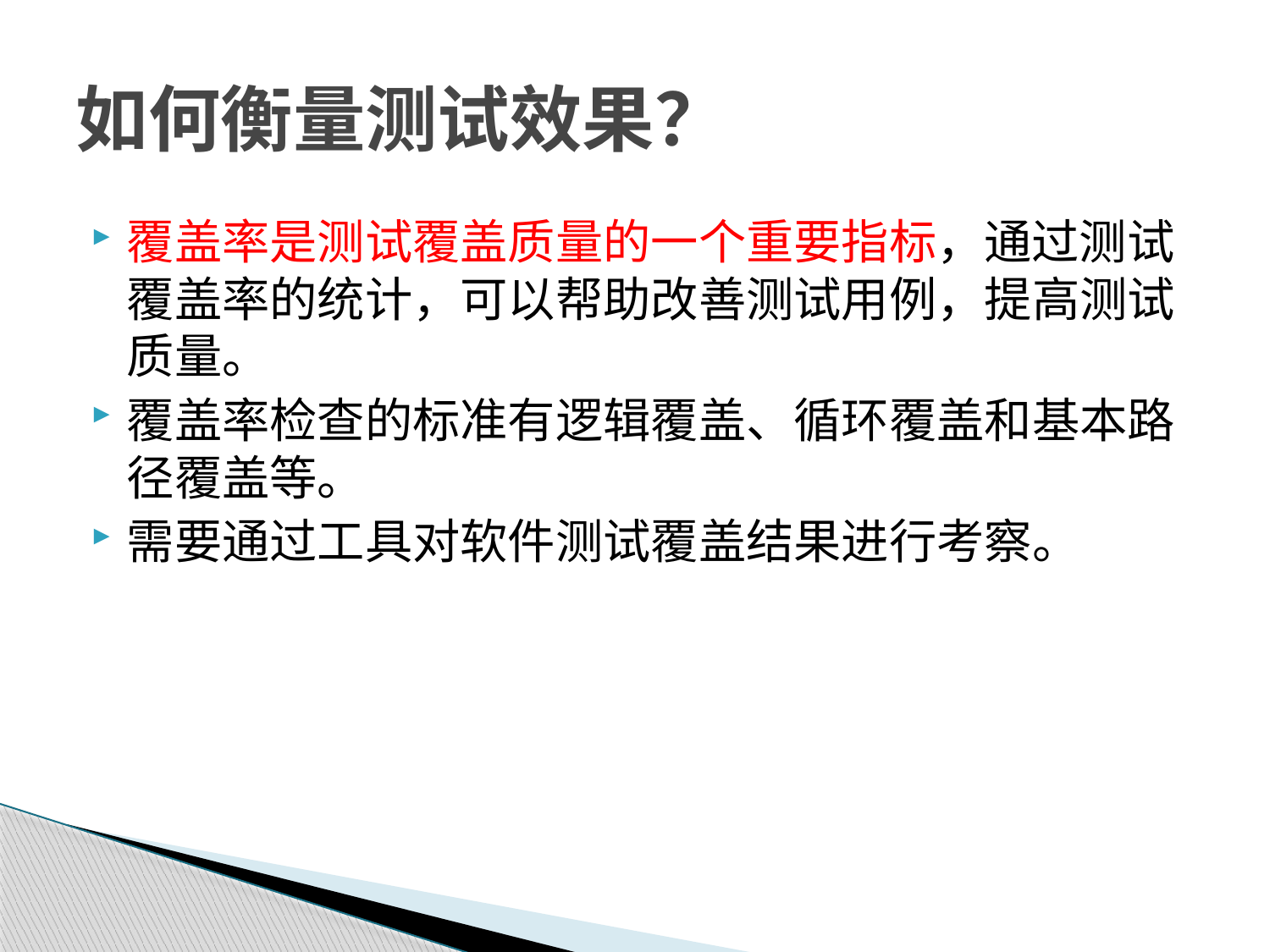

# 如何衡量测试效果？
覆盖率是测试覆盖质量的一个重要指标，通过测试覆盖率的统计，可以帮助改善测试用例，提高测试质量。
覆盖率检查的标准有逻辑覆盖、循环覆盖和基本路径覆盖等。
需要通过工具对软件测试覆盖结果进行考察。